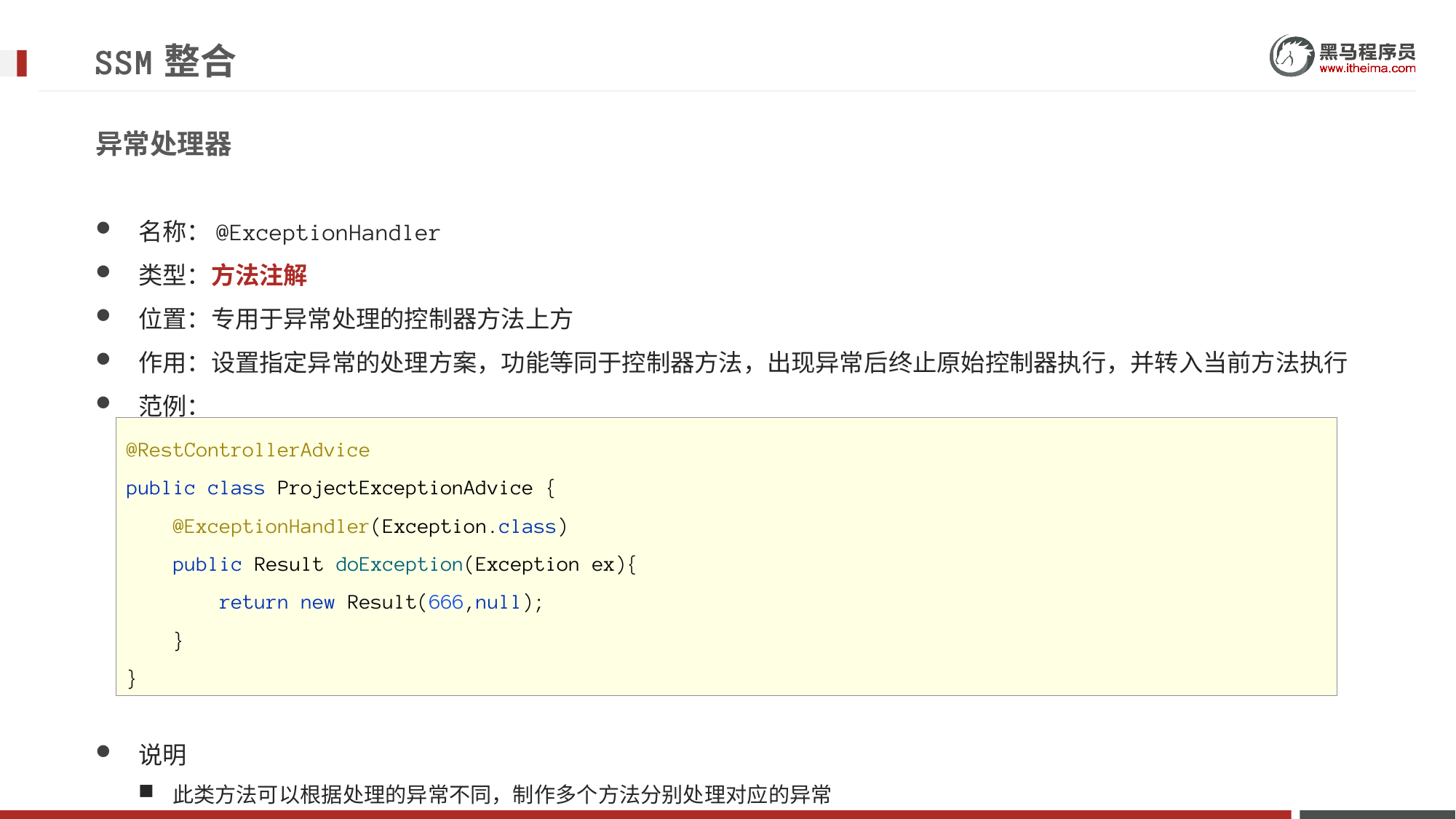

# SSM整合
异常处理器
名称：@ExceptionHandler
类型：方法注解
位置：专用于异常处理的控制器方法上方
作用：设置指定异常的处理方案，功能等同于控制器方法，出现异常后终止原始控制器执行，并转入当前方法执行
范例：

说明
此类方法可以根据处理的异常不同，制作多个方法分别处理对应的异常

@RestControllerAdvice
public class ProjectExceptionAdvice {
    @ExceptionHandler(Exception.class)
    public Result doException(Exception ex){
        return new Result(666,null);
    }
}